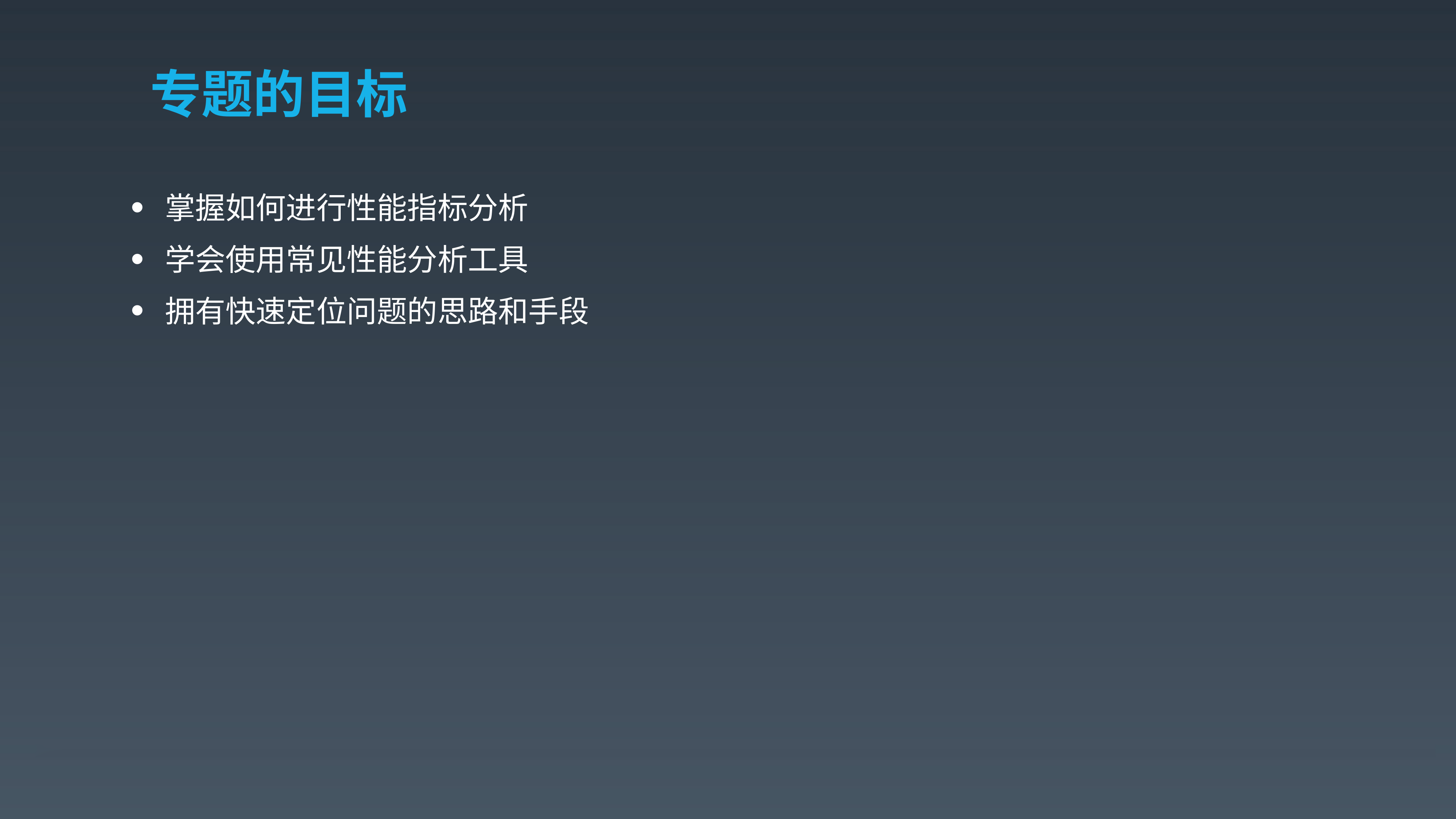

# 专题的目标
掌握如何进行性能指标分析
学会使用常见性能分析工具
拥有快速定位问题的思路和手段